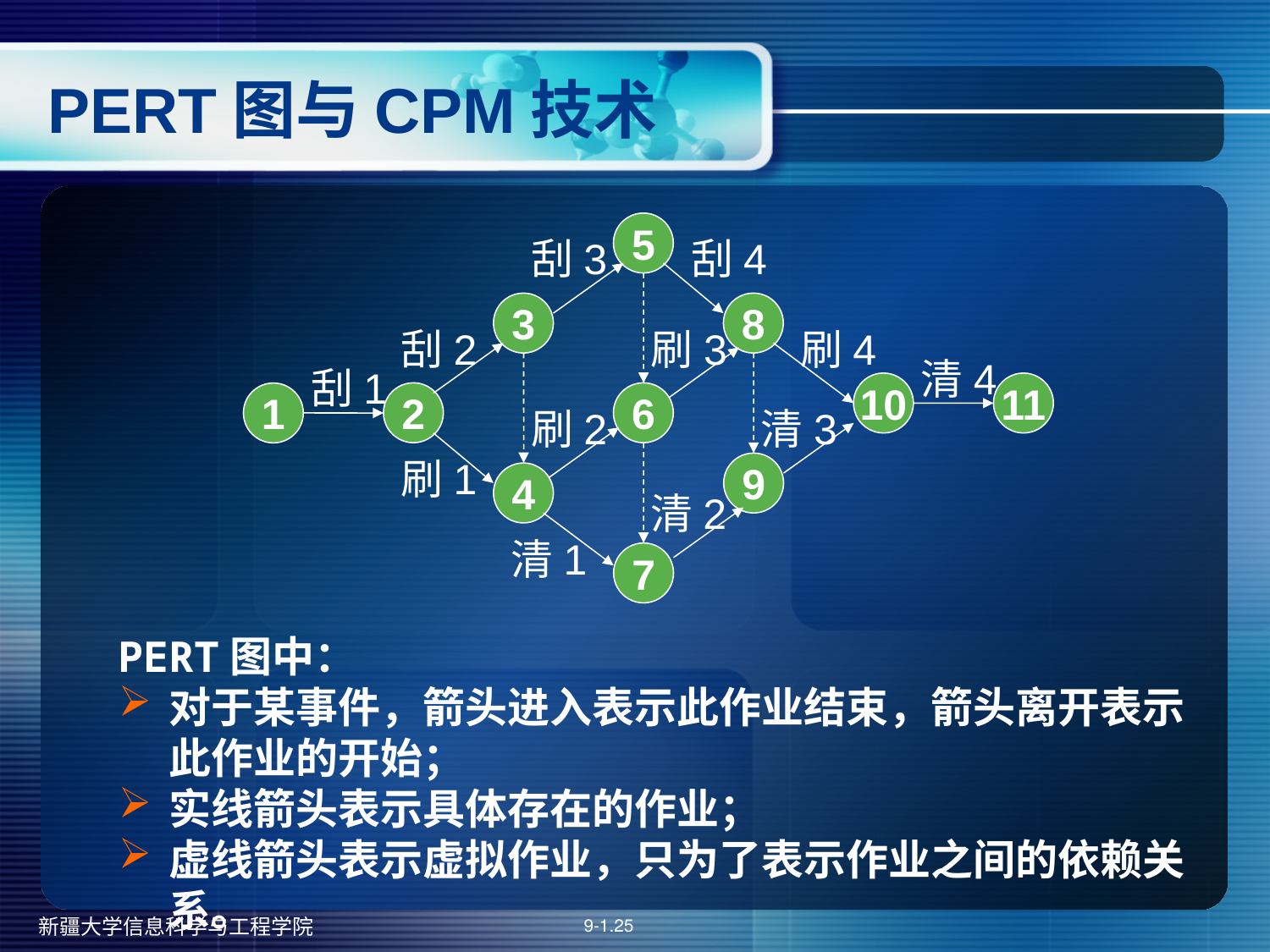

# PERT图与CPM技术

5

3
8

10
11
2
6
1

9
4

7
刮3
刮4
刮2
刷3
刷4
清4
刮1
刷2
清3
刷1
清2
清1
PERT图中：
对于某事件，箭头进入表示此作业结束，箭头离开表示此作业的开始；
实线箭头表示具体存在的作业；
虚线箭头表示虚拟作业，只为了表示作业之间的依赖关系。